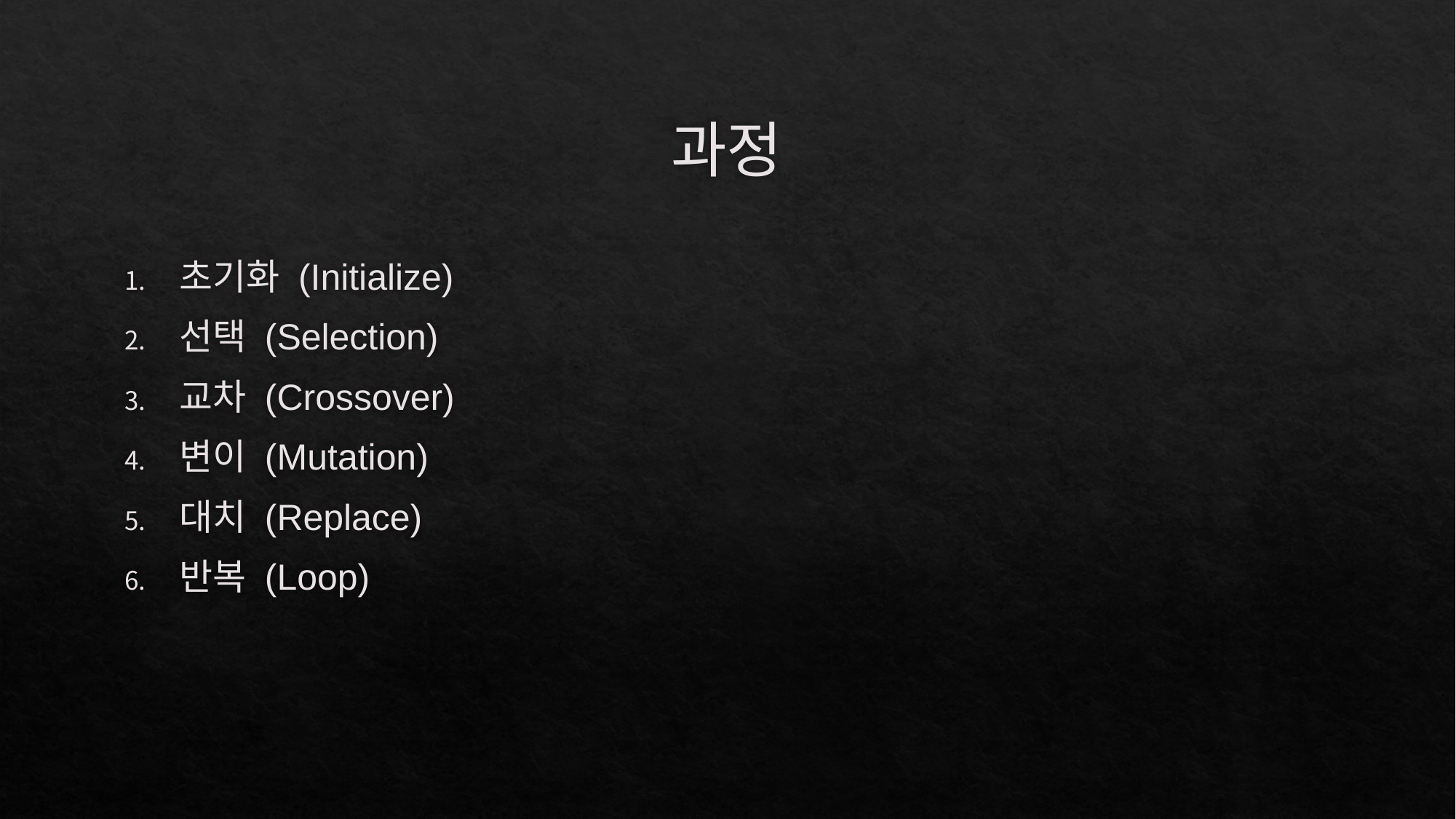

# 과정
초기화 (Initialize)
선택 (Selection)
교차 (Crossover)
변이 (Mutation)
대치 (Replace)
반복 (Loop)